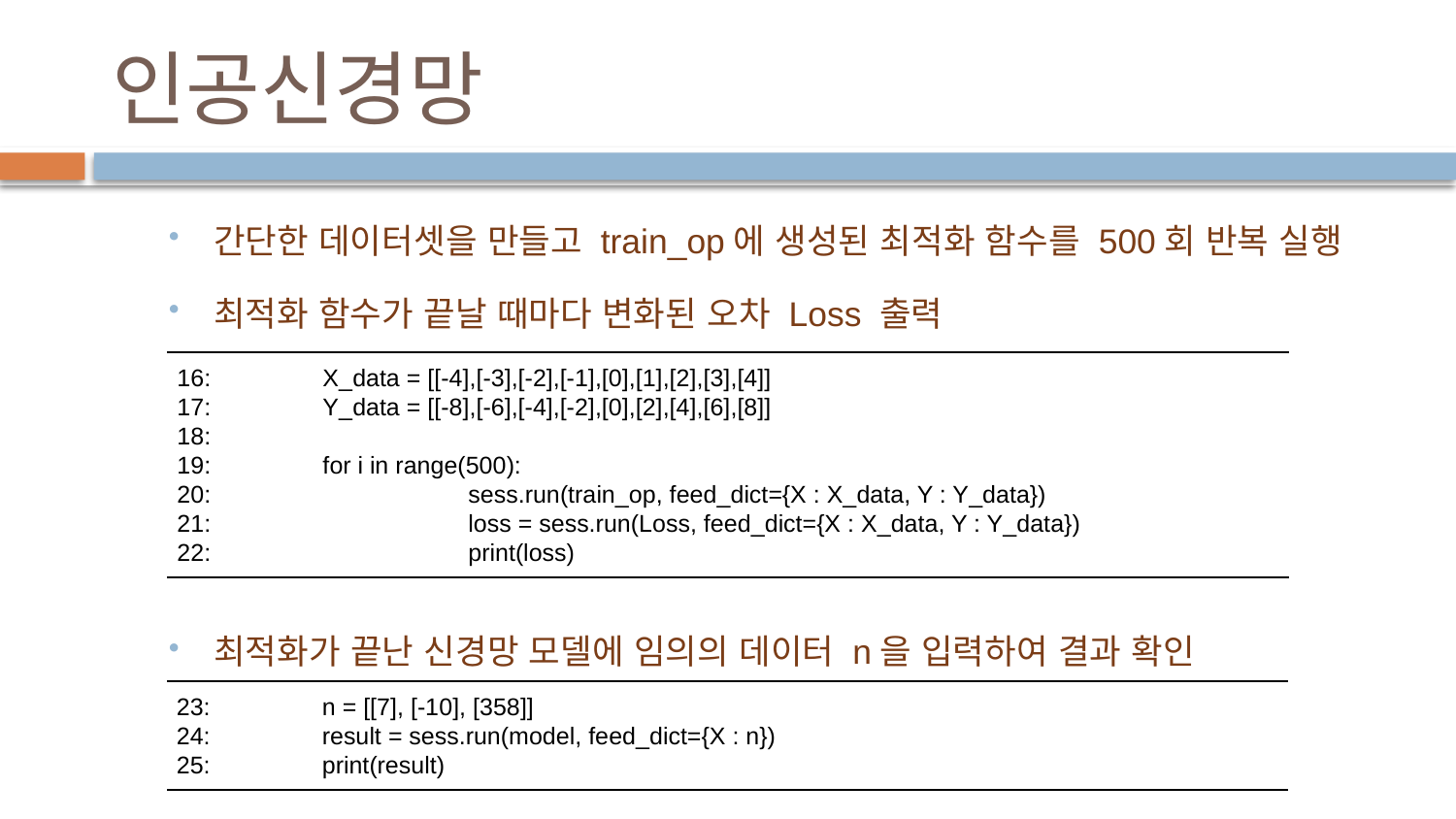

# 인공신경망
간단한 데이터셋을 만들고 train_op에 생성된 최적화 함수를 500회 반복 실행
최적화 함수가 끝날 때마다 변화된 오차 Loss 출력

최적화가 끝난 신경망 모델에 임의의 데이터 n을 입력하여 결과 확인
| 16: X\_data = [[-4],[-3],[-2],[-1],[0],[1],[2],[3],[4]] 17: Y\_data = [[-8],[-6],[-4],[-2],[0],[2],[4],[6],[8]] 18: 19: for i in range(500): 20: sess.run(train\_op, feed\_dict={X : X\_data, Y : Y\_data}) 21: loss = sess.run(Loss, feed\_dict={X : X\_data, Y : Y\_data}) 22: print(loss) |
| --- |
| 23: n = [[7], [-10], [358]] 24: result = sess.run(model, feed\_dict={X : n}) 25: print(result) |
| --- |